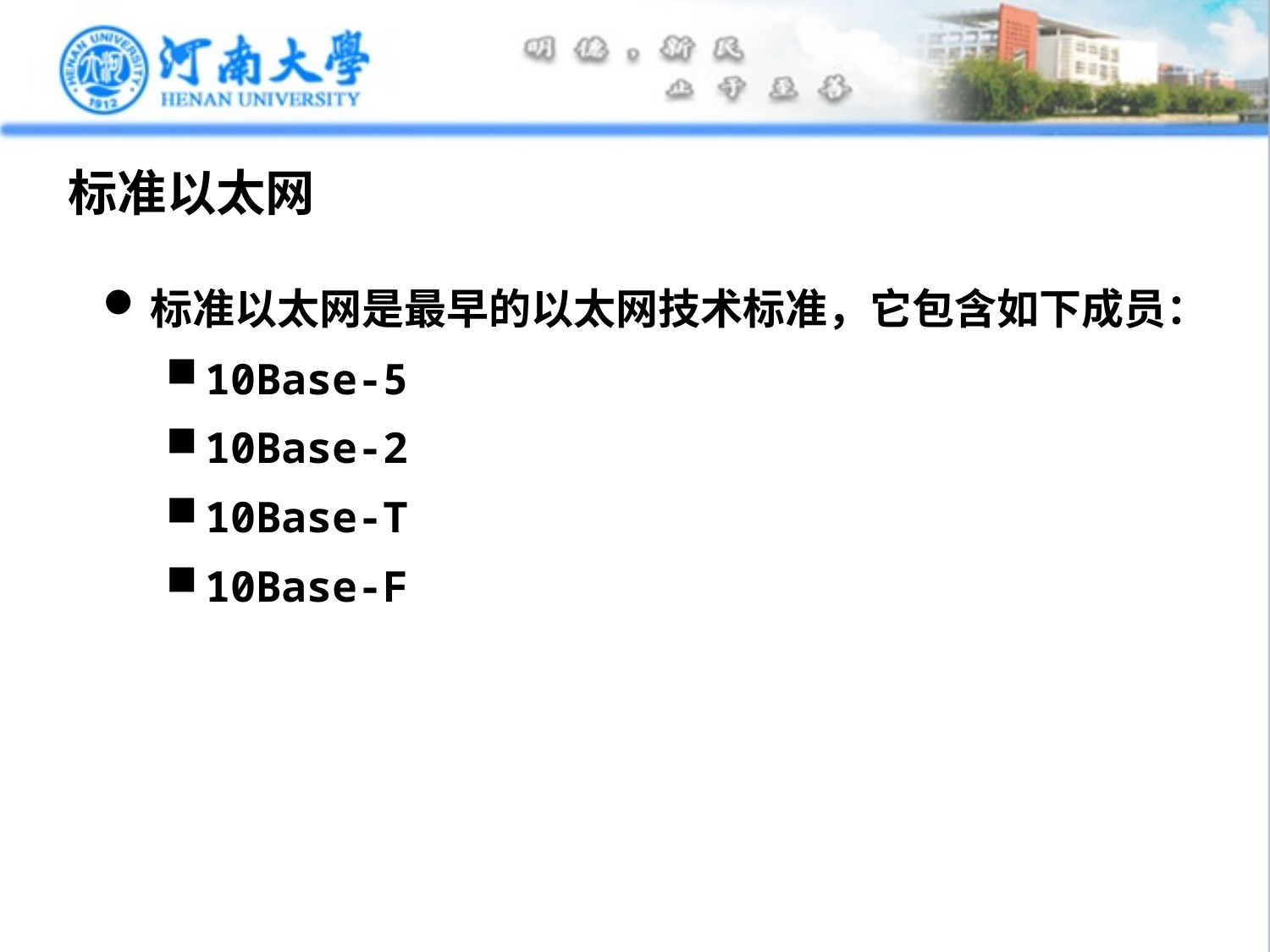

# 标准以太网
标准以太网是最早的以太网技术标准，它包含如下成员：
10Base-5
10Base-2
10Base-T
10Base-F